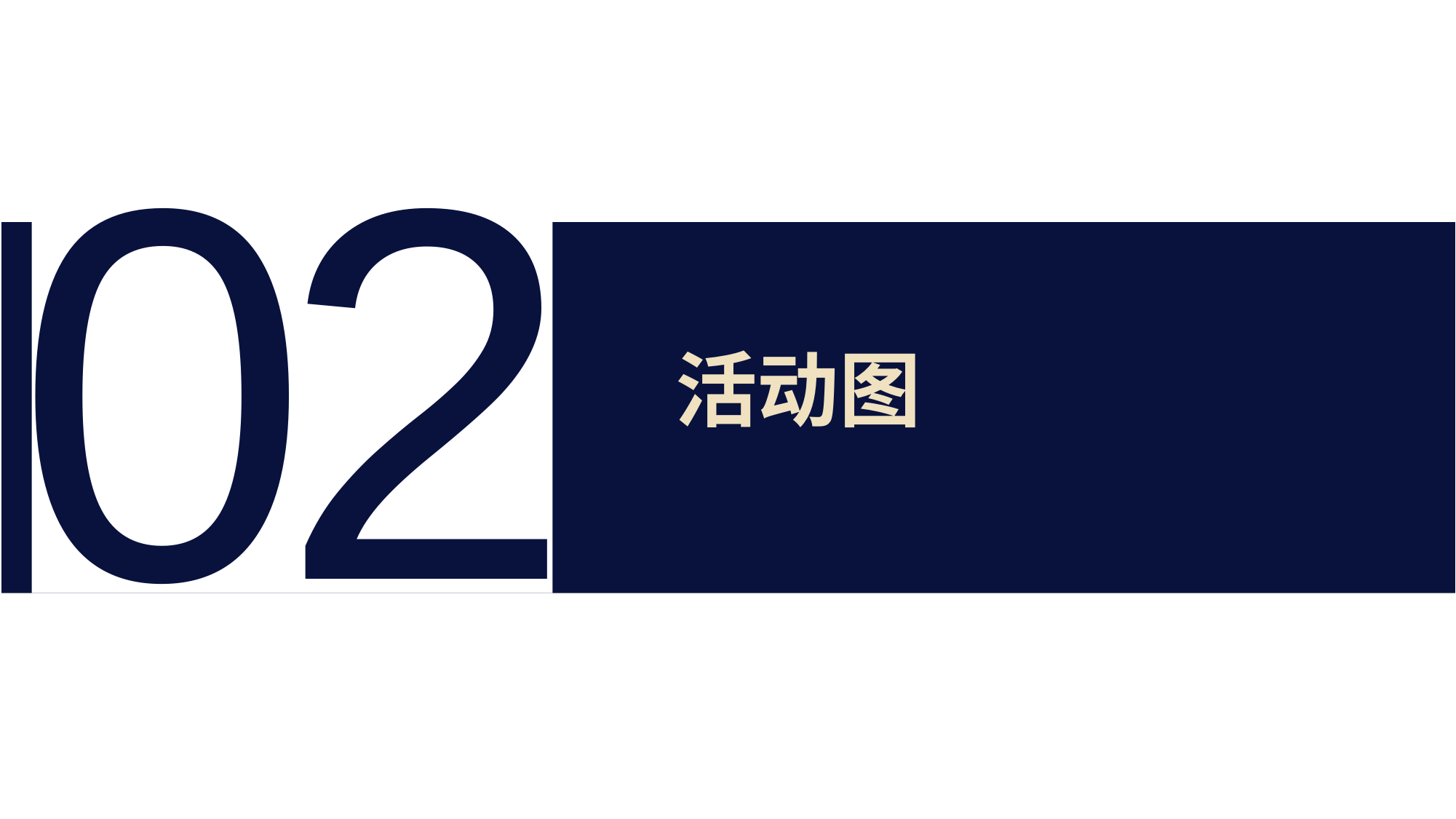

02

PART 01

活动图
企业简介
Chongqing quwan technology co., LTD. Introduction